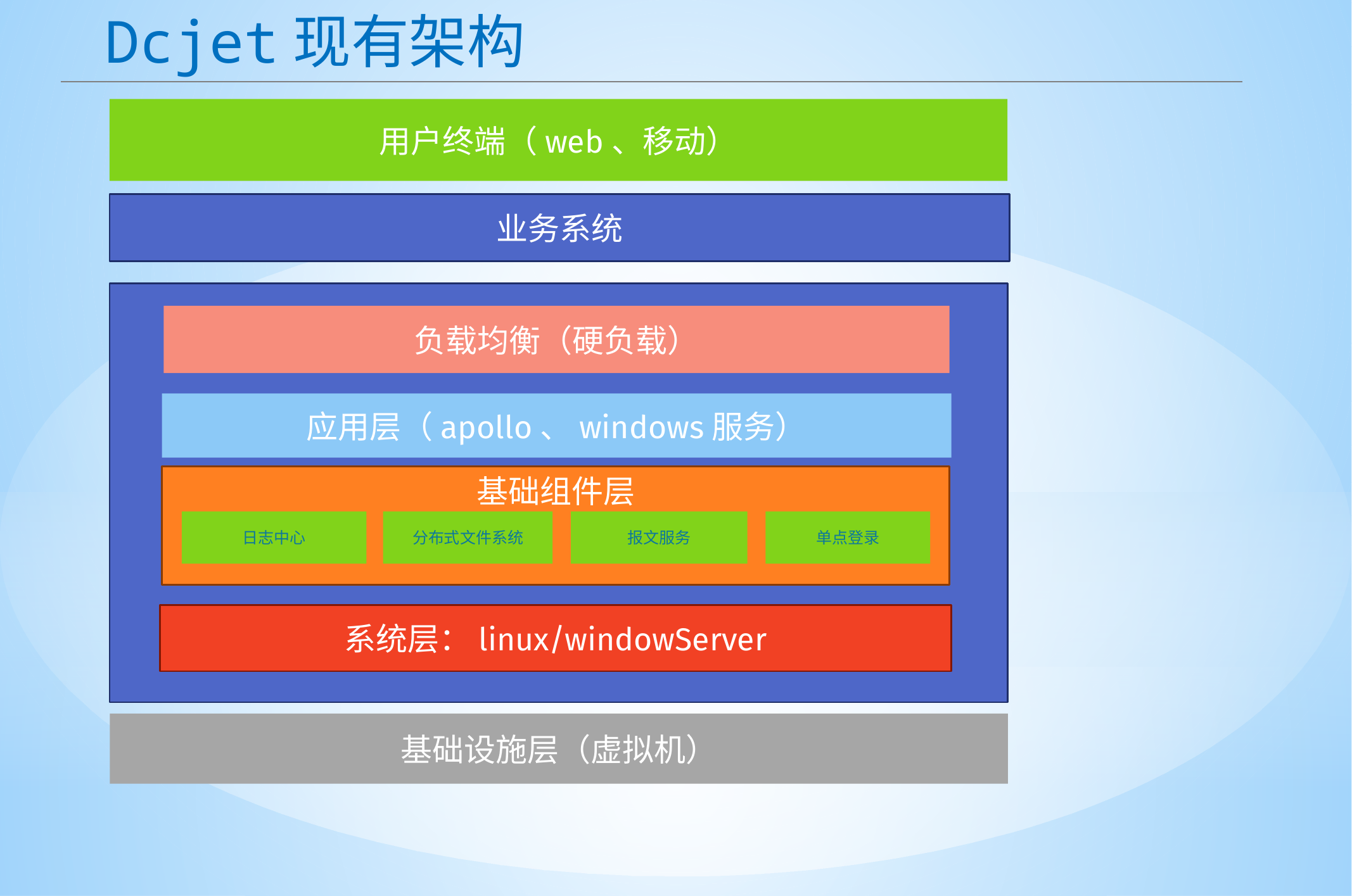

Dcjet现有架构
用户终端（web、移动）
业务系统

负载均衡（硬负载）
应用层（apollo、windows服务）
基础组件层
日志中心
分布式文件系统
报文服务
单点登录
系统层：linux/windowServer
基础设施层（虚拟机）